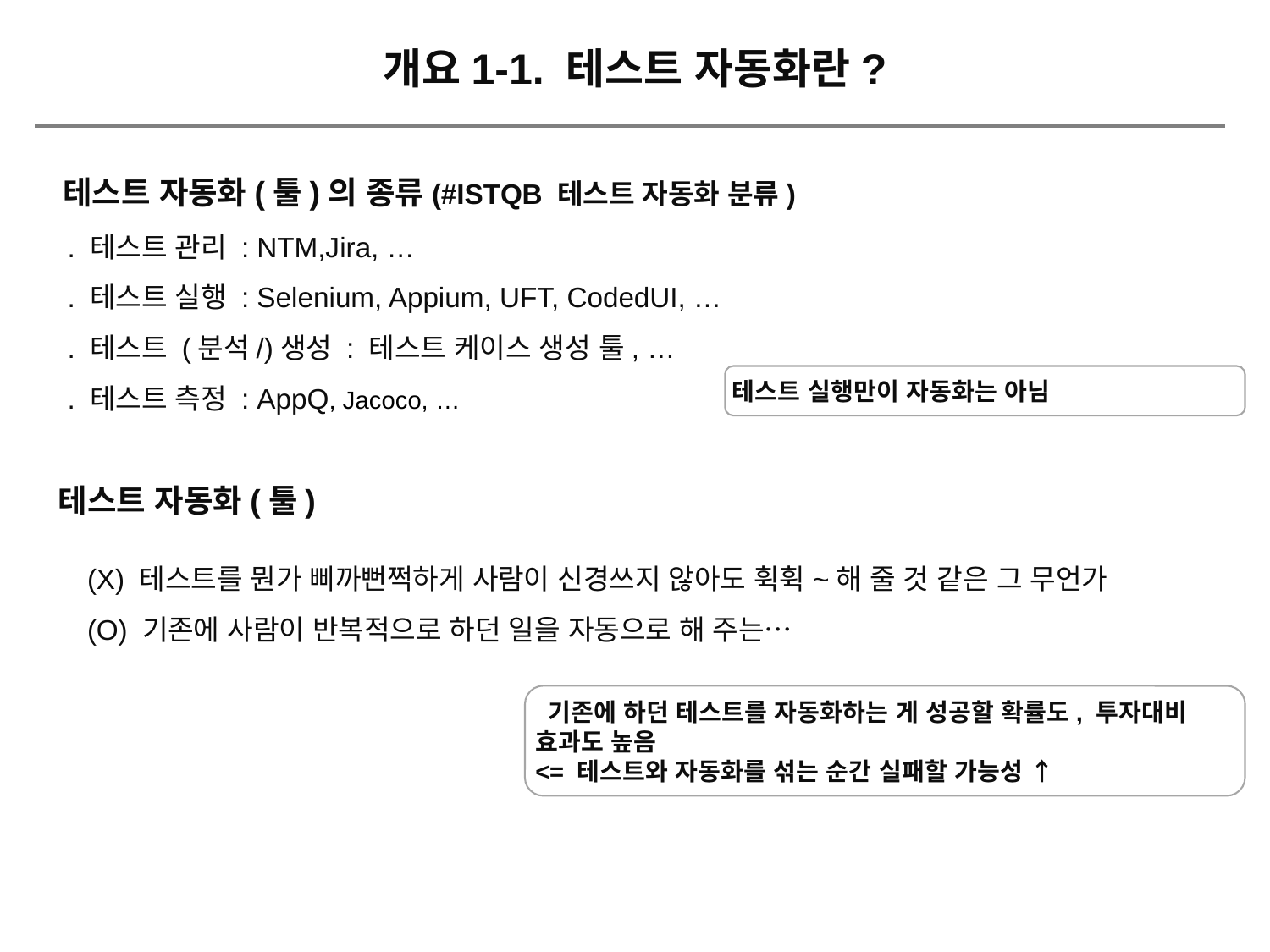

개요1-1. 테스트 자동화란?
테스트 자동화(툴)의 종류(#ISTQB 테스트 자동화 분류)
. 테스트 관리 : NTM,Jira, …
. 테스트 실행 : Selenium, Appium, UFT, CodedUI, …
. 테스트 (분석/)생성 : 테스트 케이스 생성 툴, …
. 테스트 측정 : AppQ, Jacoco, …
테스트 실행만이 자동화는 아님
테스트 자동화(툴)
(X) 테스트를 뭔가 삐까뻔쩍하게 사람이 신경쓰지 않아도 휙휙~해 줄 것 같은 그 무언가
(O) 기존에 사람이 반복적으로 하던 일을 자동으로 해 주는…
 기존에 하던 테스트를 자동화하는 게 성공할 확률도, 투자대비 효과도 높음
<= 테스트와 자동화를 섞는 순간 실패할 가능성 ↑